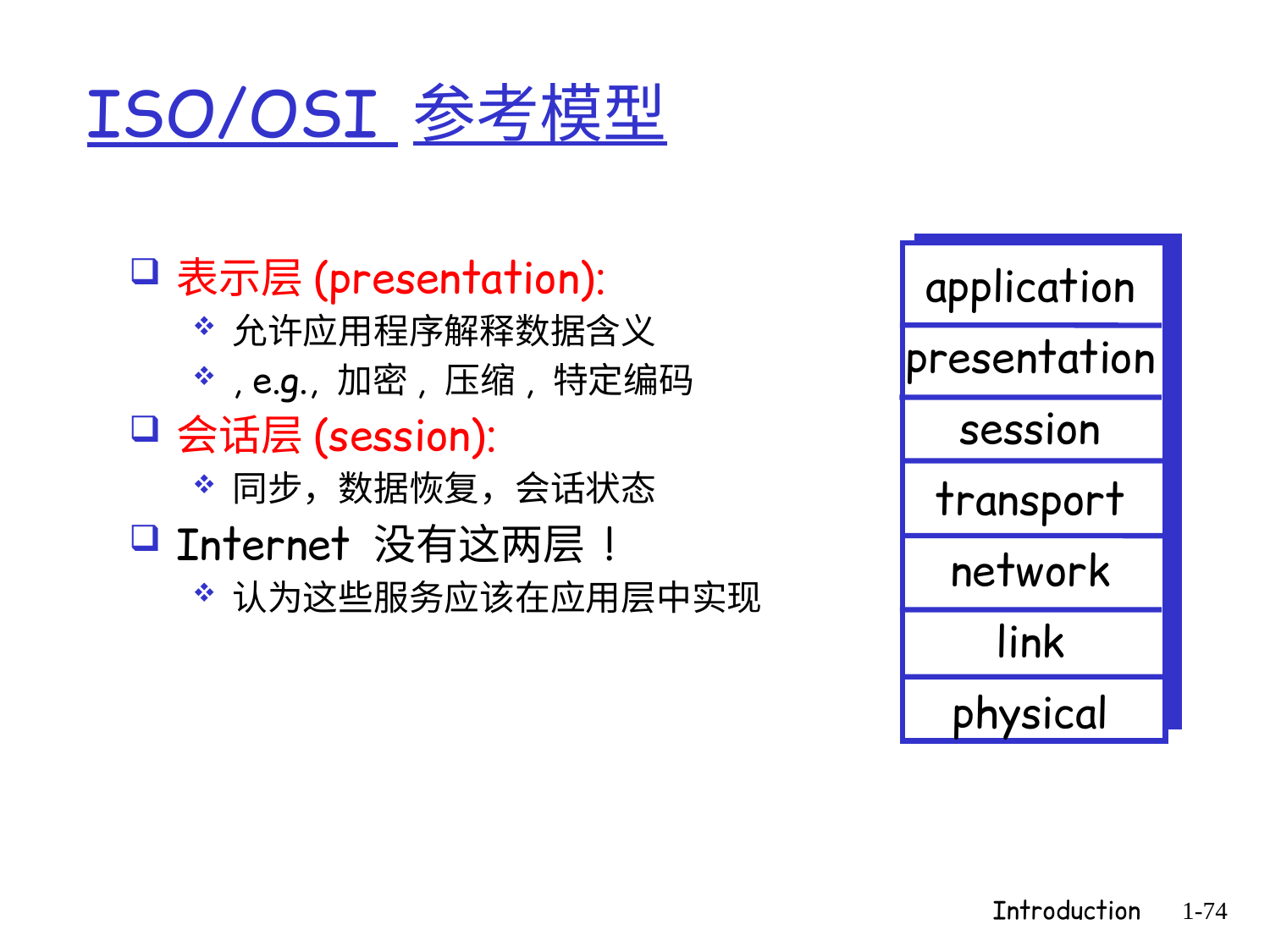

# ISO/OSI 参考模型

application

presentation

session

transport

network

link

physical

表示层(presentation):
允许应用程序解释数据含义
, e.g., 加密, 压缩, 特定编码
会话层(session):
同步，数据恢复，会话状态
Internet 没有这两层 !
认为这些服务应该在应用层中实现

 Introduction
1-74